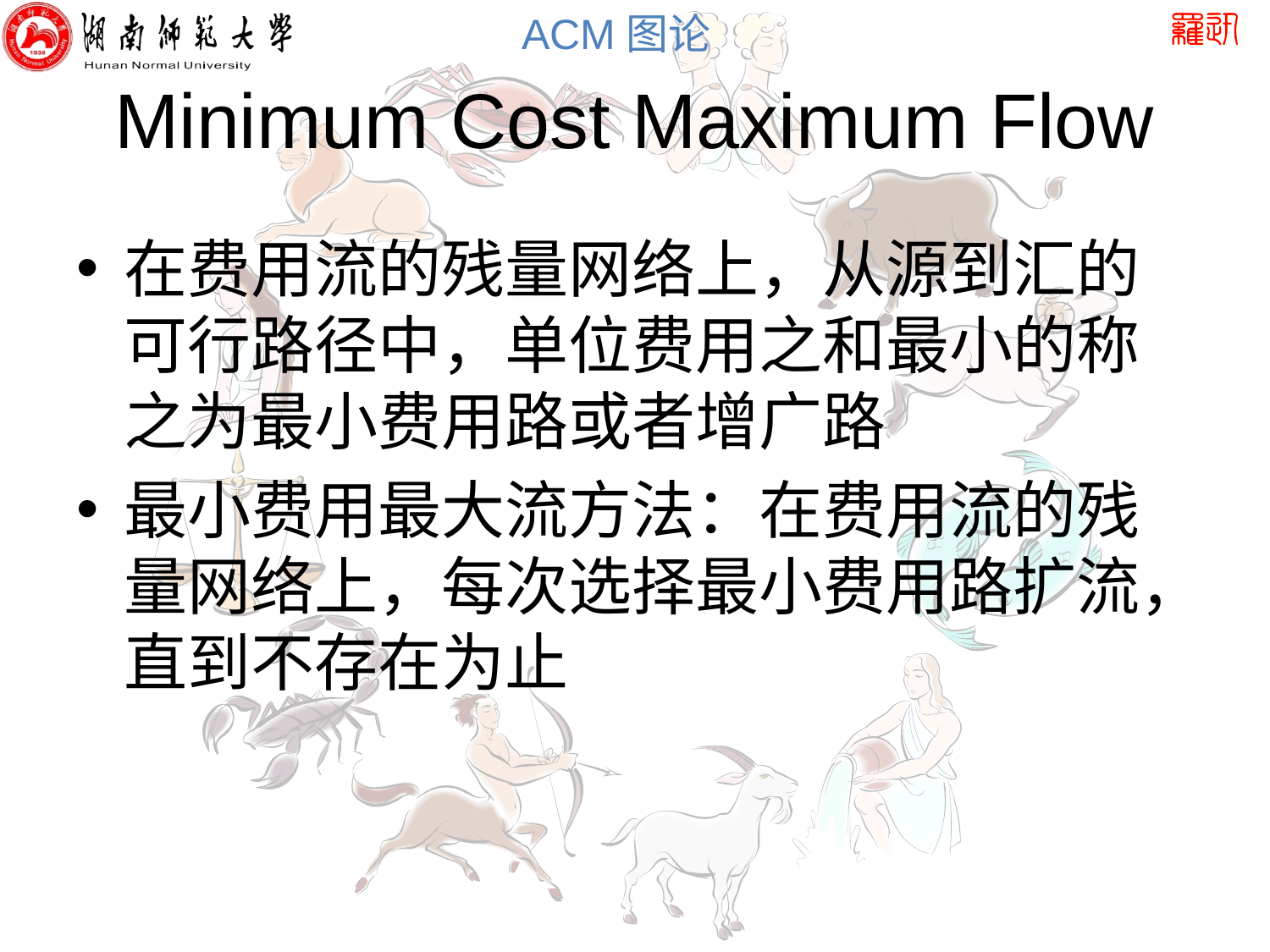

# Minimum Cost Maximum Flow
在费用流的残量网络上，从源到汇的可行路径中，单位费用之和最小的称之为最小费用路或者增广路
最小费用最大流方法：在费用流的残量网络上，每次选择最小费用路扩流，直到不存在为止